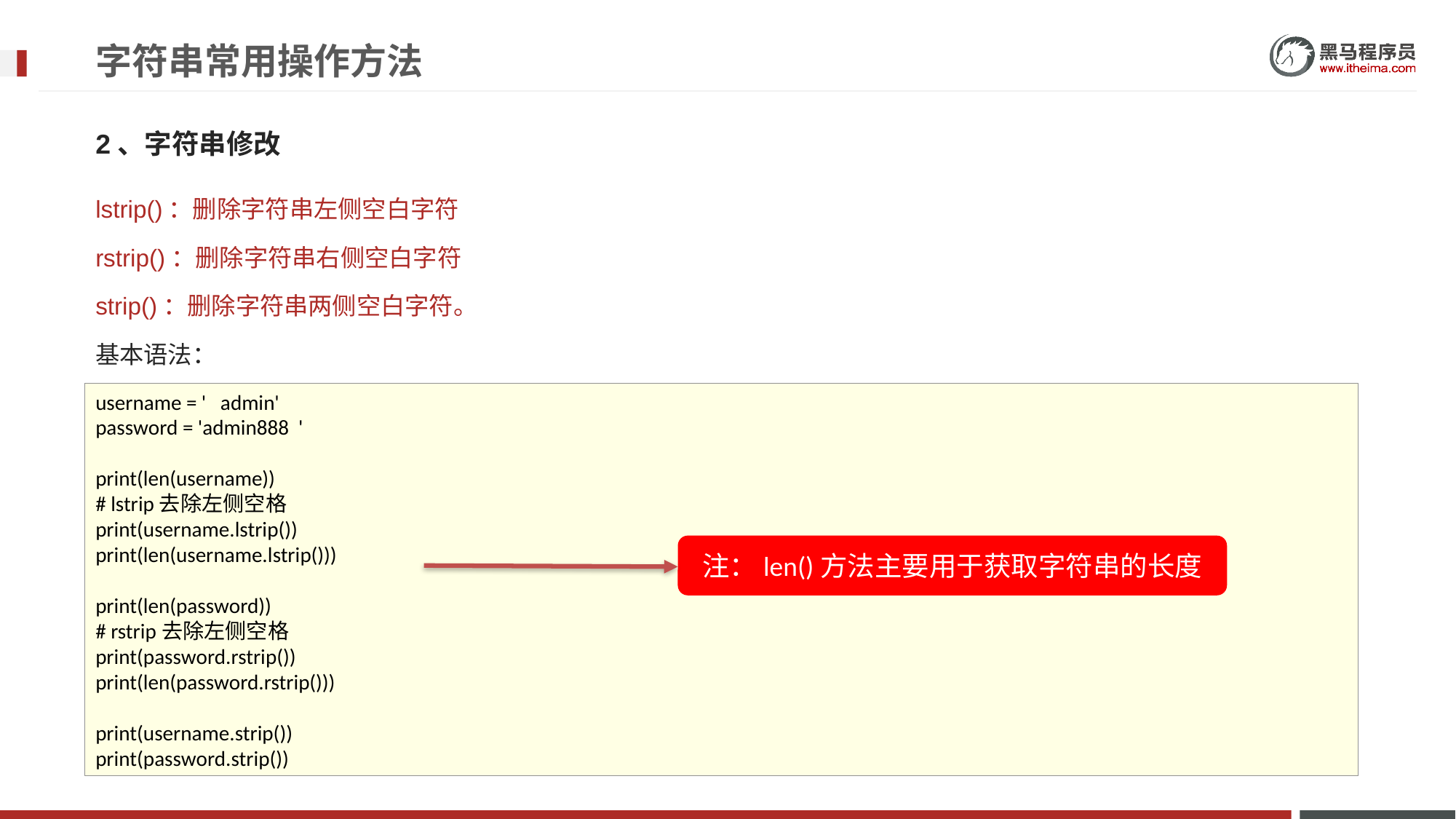

# 字符串常用操作方法
2、字符串修改
lstrip()：删除字符串左侧空白字符
rstrip()：删除字符串右侧空白字符
strip()：删除字符串两侧空白字符。
基本语法：
username = '   admin'
password = 'admin888  '
print(len(username))
# lstrip去除左侧空格
print(username.lstrip())
print(len(username.lstrip()))
print(len(password))
# rstrip去除左侧空格
print(password.rstrip())
print(len(password.rstrip()))
print(username.strip())
print(password.strip())
注：len()方法主要用于获取字符串的长度